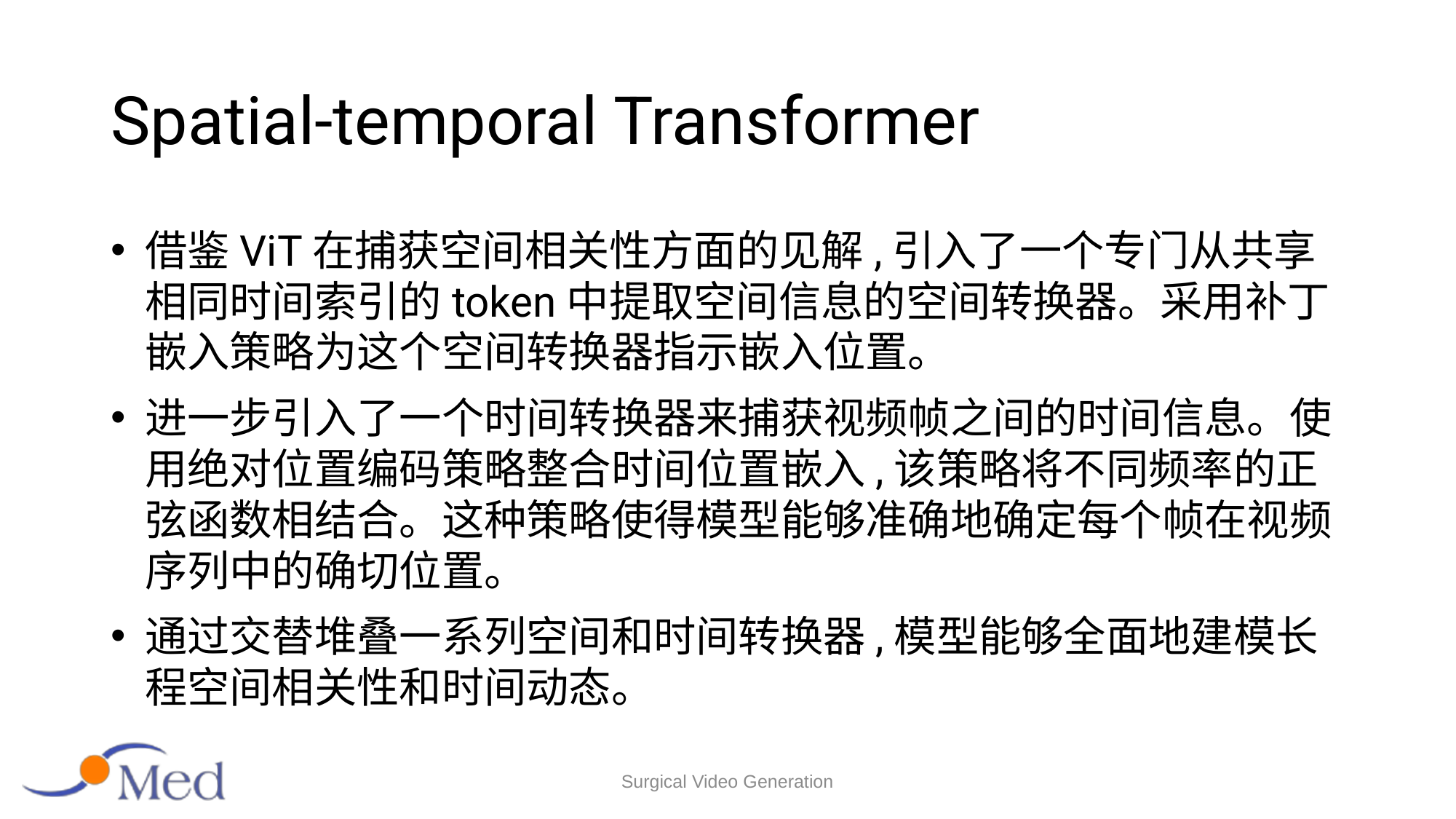

# Spatial-temporal Transformer
借鉴ViT在捕获空间相关性方面的见解,引入了一个专门从共享相同时间索引的token中提取空间信息的空间转换器。采用补丁嵌入策略为这个空间转换器指示嵌入位置。
进一步引入了一个时间转换器来捕获视频帧之间的时间信息。使用绝对位置编码策略整合时间位置嵌入,该策略将不同频率的正弦函数相结合。这种策略使得模型能够准确地确定每个帧在视频序列中的确切位置。
通过交替堆叠一系列空间和时间转换器,模型能够全面地建模长程空间相关性和时间动态。

Surgical Video Generation
5